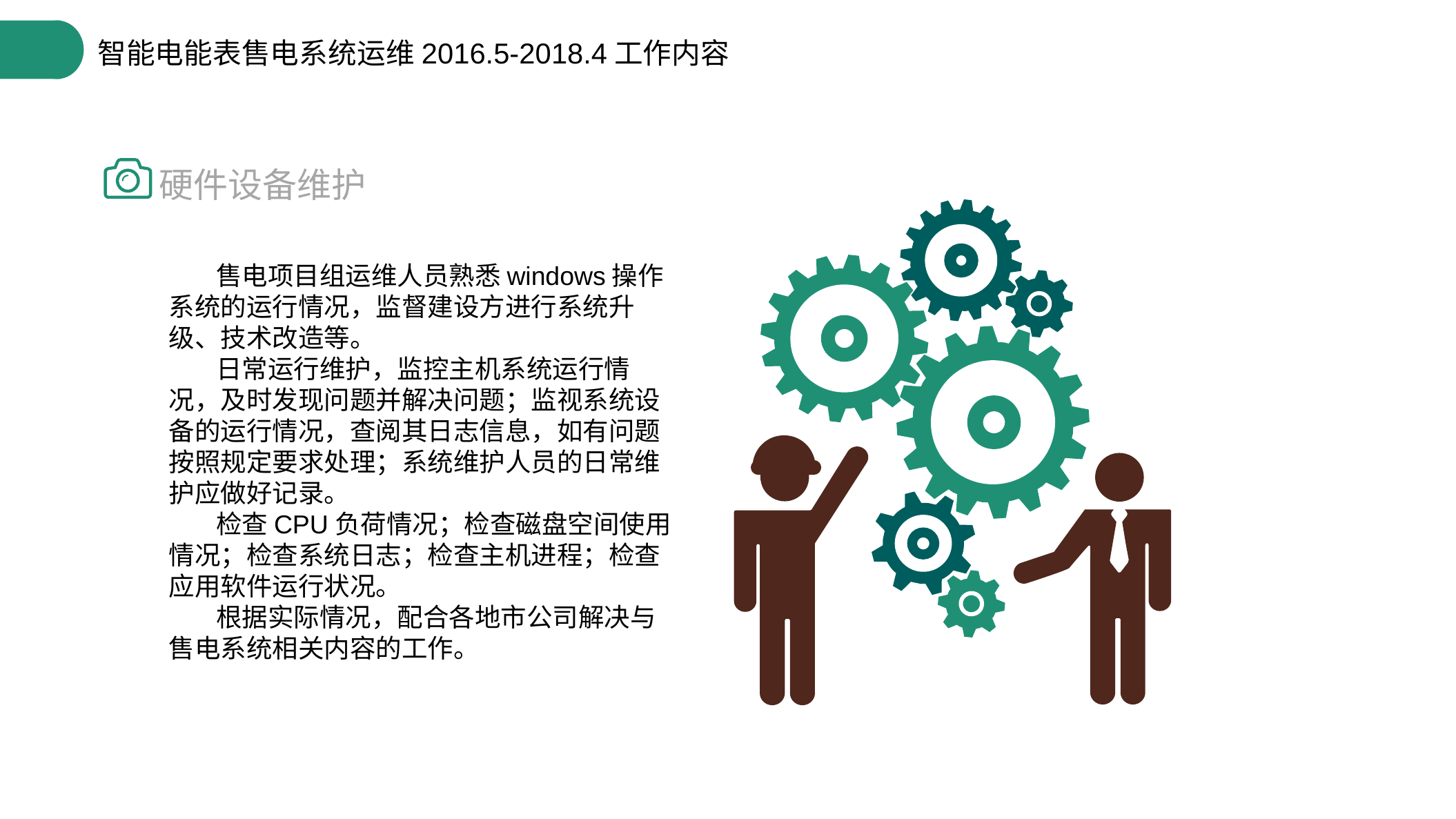

智能电能表售电系统运维2016.5-2018.4工作内容
硬件设备维护

       售电项目组运维人员熟悉windows操作系统的运行情况，监督建设方进行系统升级、技术改造等。
       日常运行维护，监控主机系统运行情况，及时发现问题并解决问题；监视系统设备的运行情况，查阅其日志信息，如有问题按照规定要求处理；系统维护人员的日常维护应做好记录。
       检查CPU负荷情况；检查磁盘空间使用情况；检查系统日志；检查主机进程；检查应用软件运行状况。
       根据实际情况，配合各地市公司解决与售电系统相关内容的工作。